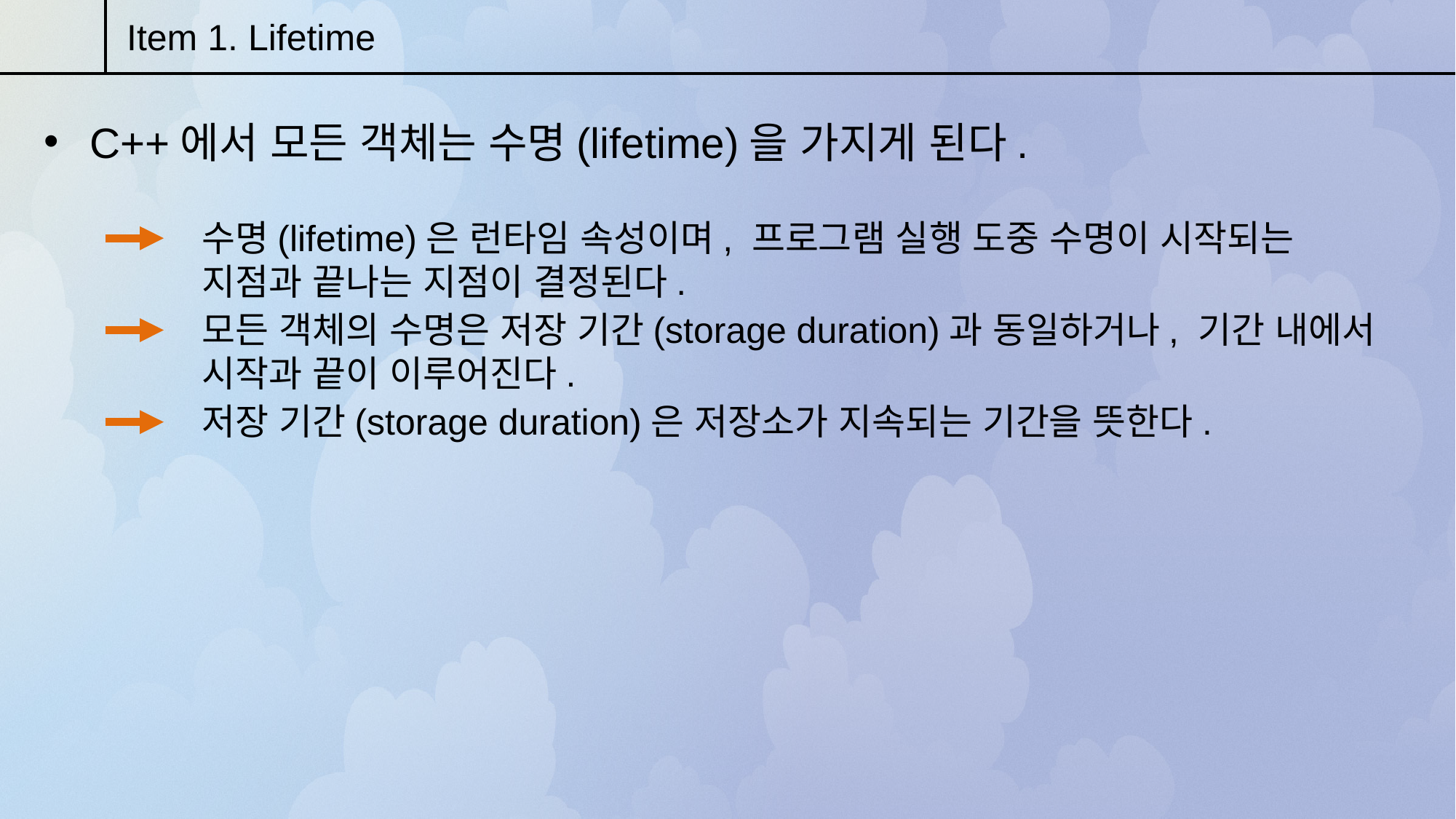

Item 1. Lifetime
 C++에서 모든 객체는 수명(lifetime)을 가지게 된다.
수명(lifetime)은 런타임 속성이며, 프로그램 실행 도중 수명이 시작되는 지점과 끝나는 지점이 결정된다.
모든 객체의 수명은 저장 기간(storage duration)과 동일하거나, 기간 내에서 시작과 끝이 이루어진다.
저장 기간(storage duration)은 저장소가 지속되는 기간을 뜻한다.